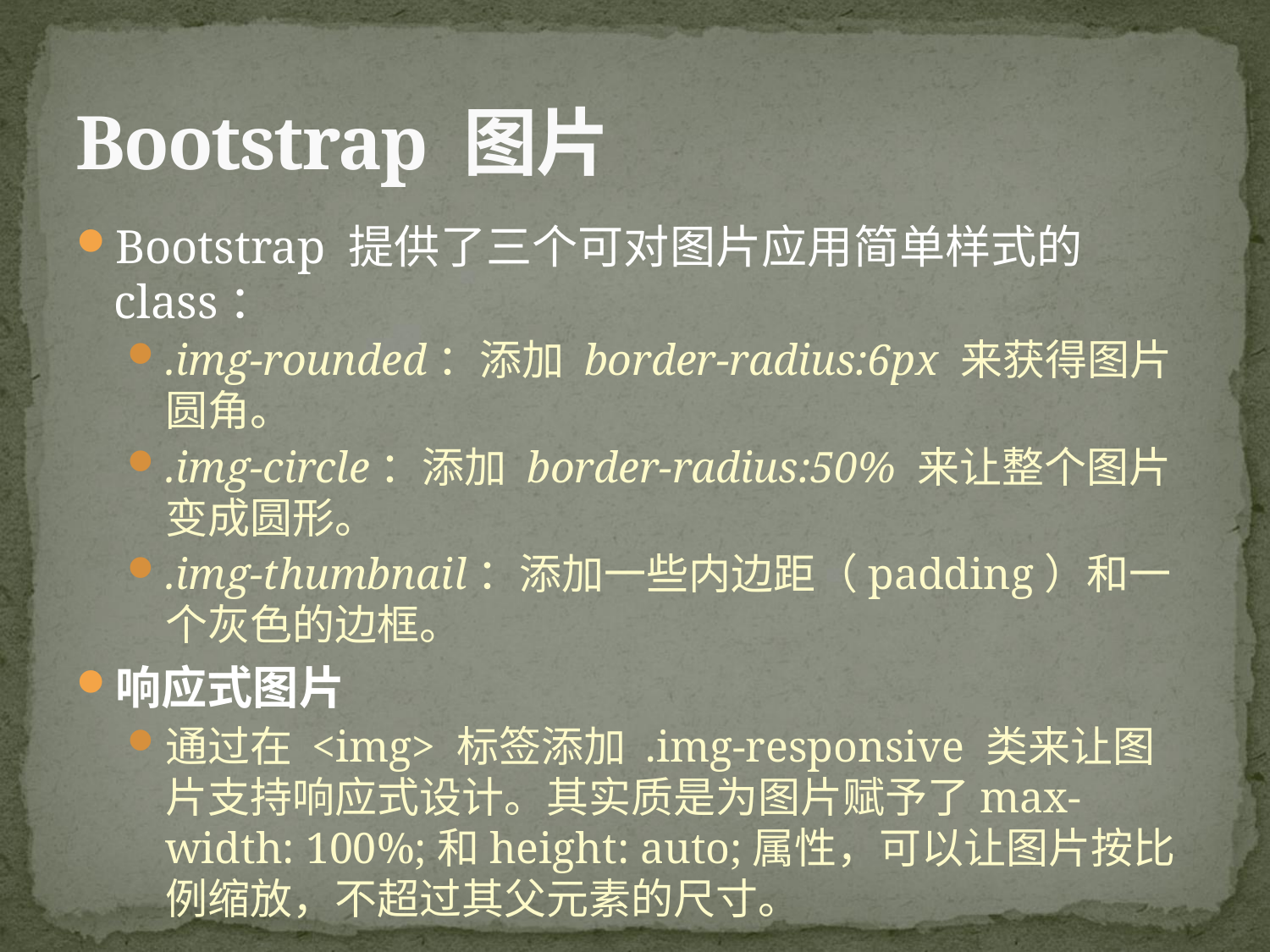

# Bootstrap 图片
Bootstrap 提供了三个可对图片应用简单样式的 class：
.img-rounded：添加 border-radius:6px 来获得图片圆角。
.img-circle：添加 border-radius:50% 来让整个图片变成圆形。
.img-thumbnail：添加一些内边距（padding）和一个灰色的边框。
响应式图片
通过在 <img> 标签添加 .img-responsive 类来让图片支持响应式设计。其实质是为图片赋予了max-width: 100%;和height: auto;属性，可以让图片按比例缩放，不超过其父元素的尺寸。